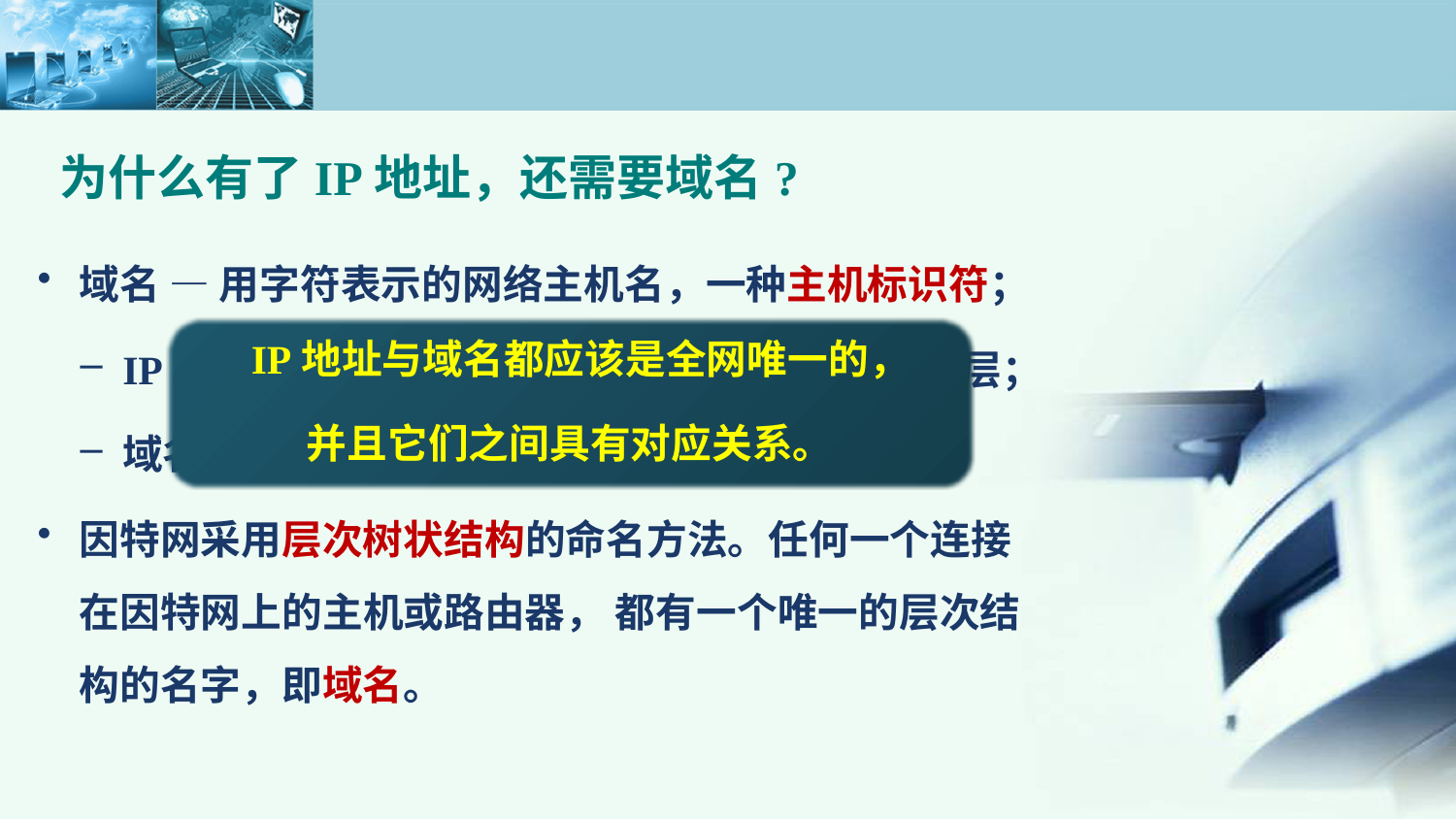

为什么有了IP地址，还需要域名?
域名 — 用字符表示的网络主机名，一种主机标识符；
IP地址 — 数字型，难于记忆与理解，用于网络层；
域名 — 字符型，便于记忆与理解，用于应用层；
因特网采用层次树状结构的命名方法。任何一个连接在因特网上的主机或路由器， 都有一个唯一的层次结构的名字，即域名。
  IP地址与域名都应该是全网唯一的，
并且它们之间具有对应关系。